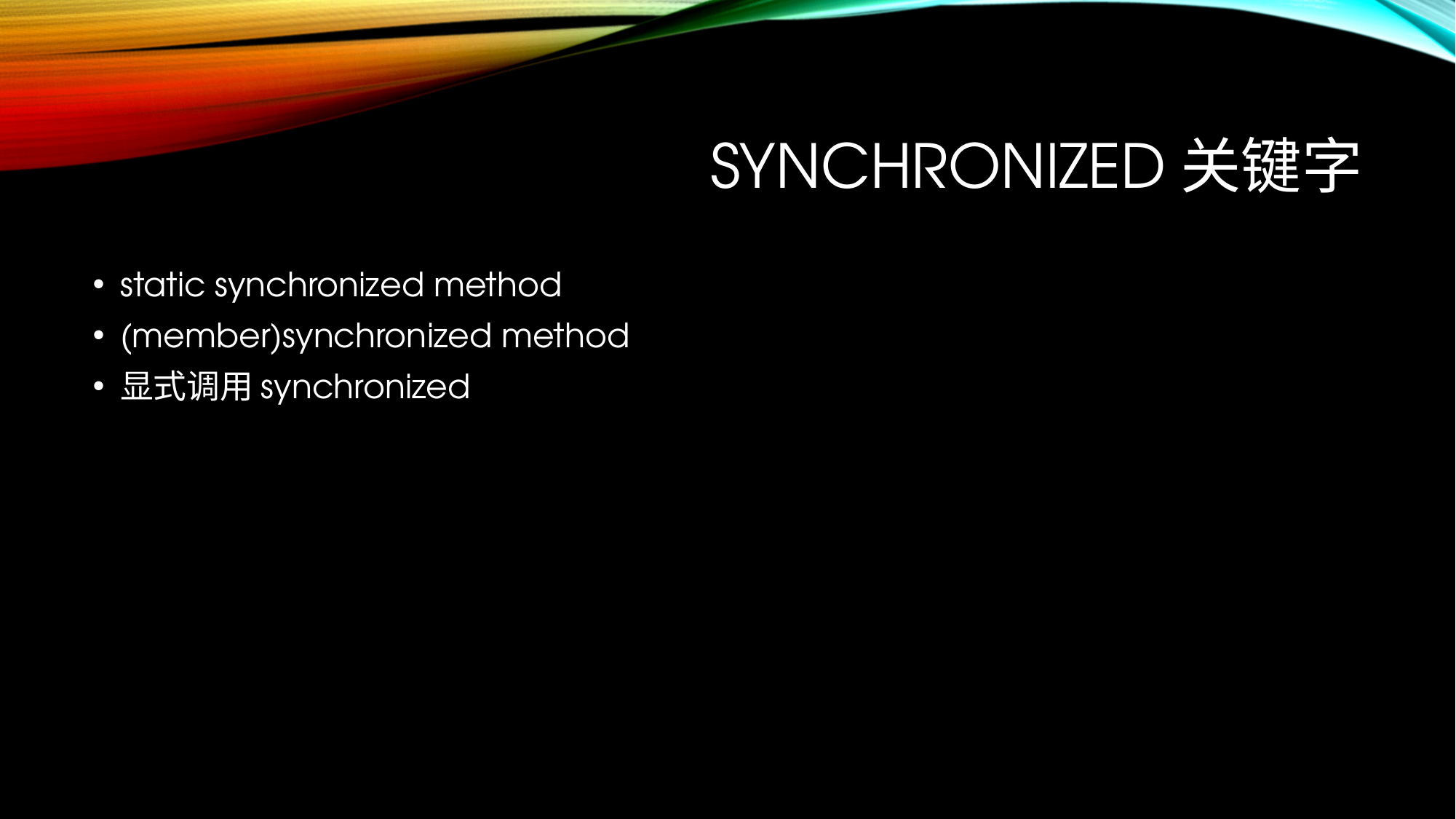

# Synchronized关键字
static synchronized method
(member)synchronized method
显式调用synchronized